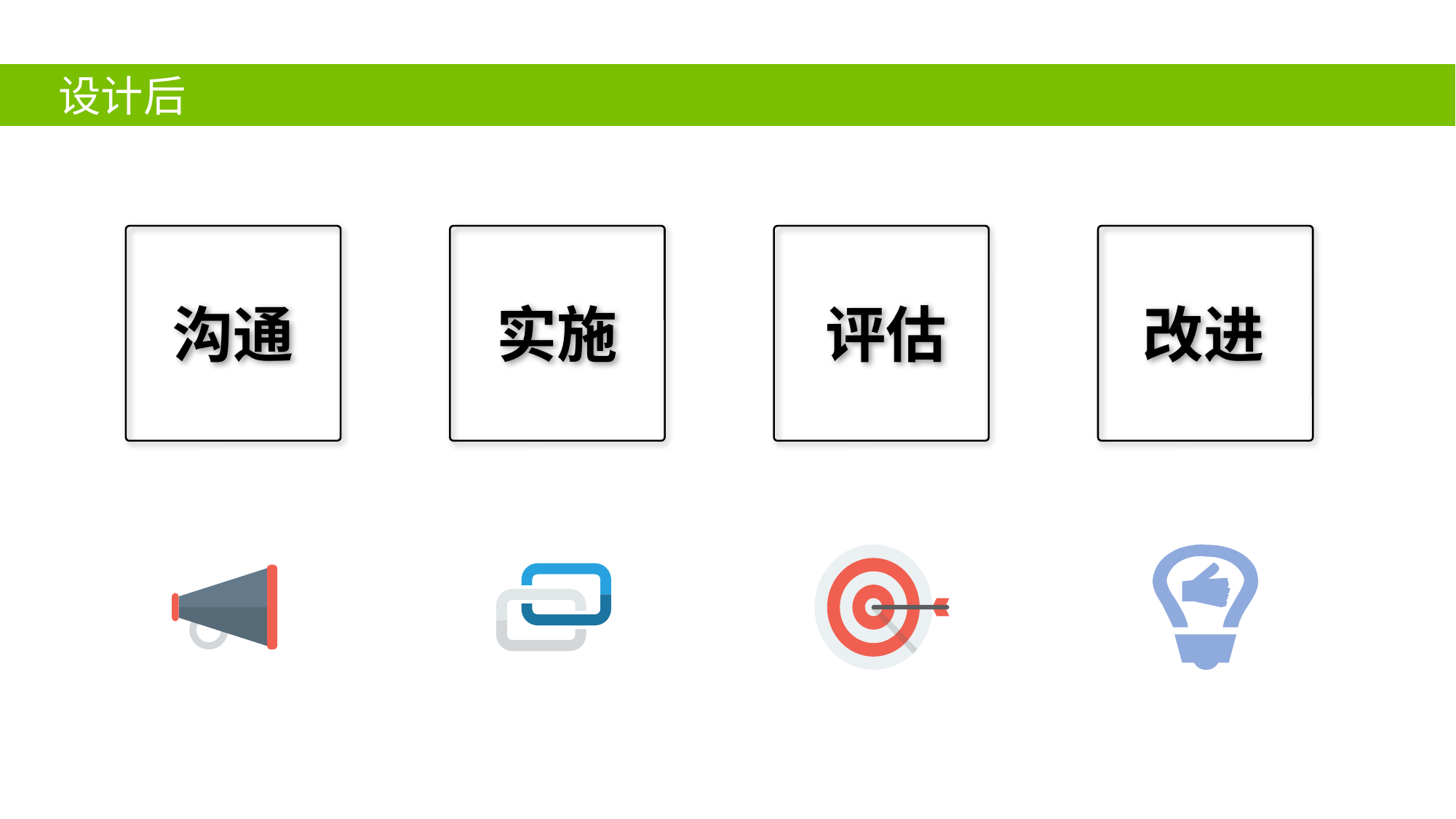

世界集团
除夕
新年
春节
元宵

    设计后
resounding rejection of a conservative

沟通
实施
评估
改进
Please
Please
Please
Please